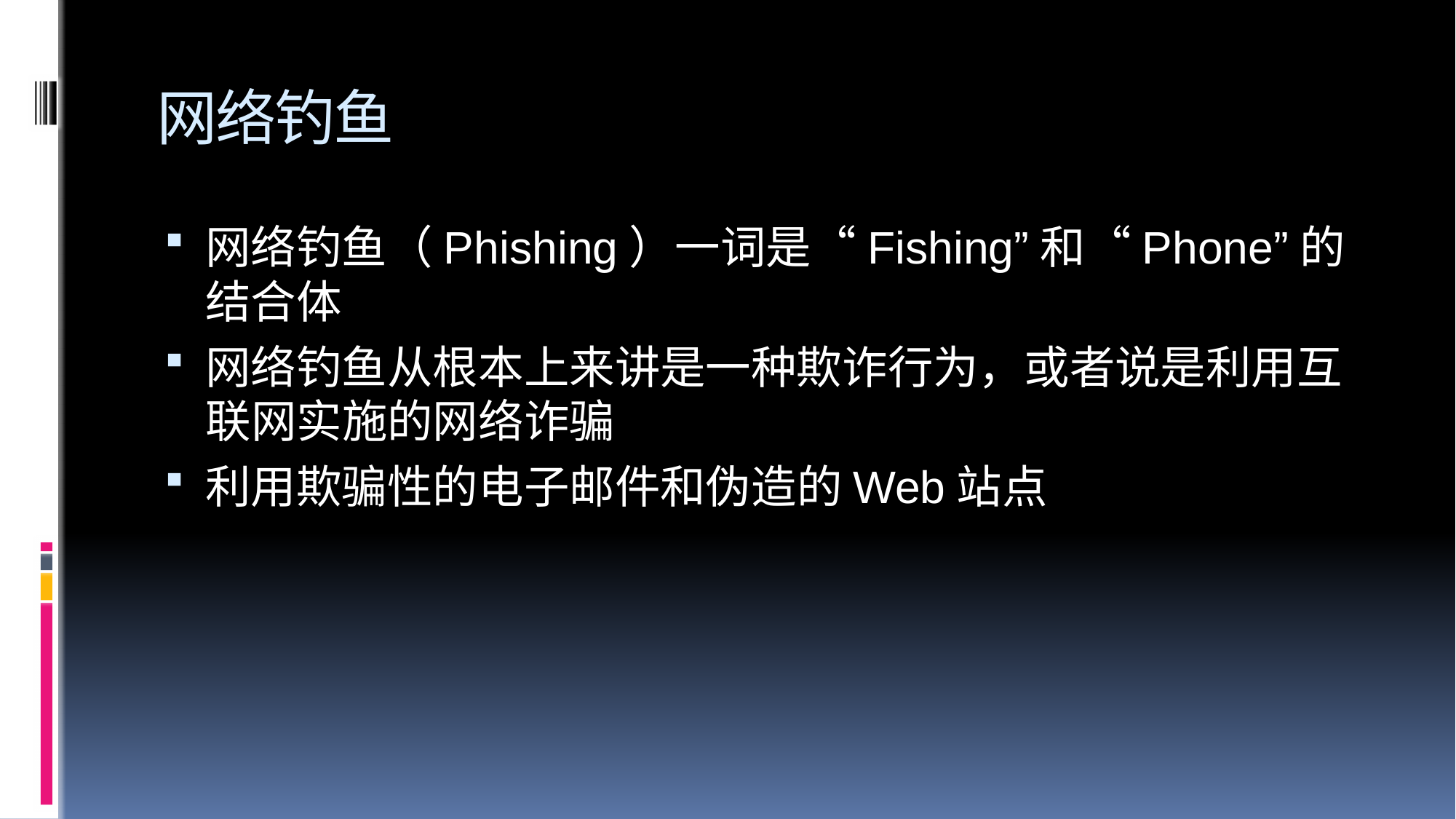

# 网络钓鱼
网络钓鱼（Phishing）一词是“Fishing”和“Phone”的结合体
网络钓鱼从根本上来讲是一种欺诈行为，或者说是利用互联网实施的网络诈骗
利用欺骗性的电子邮件和伪造的Web站点